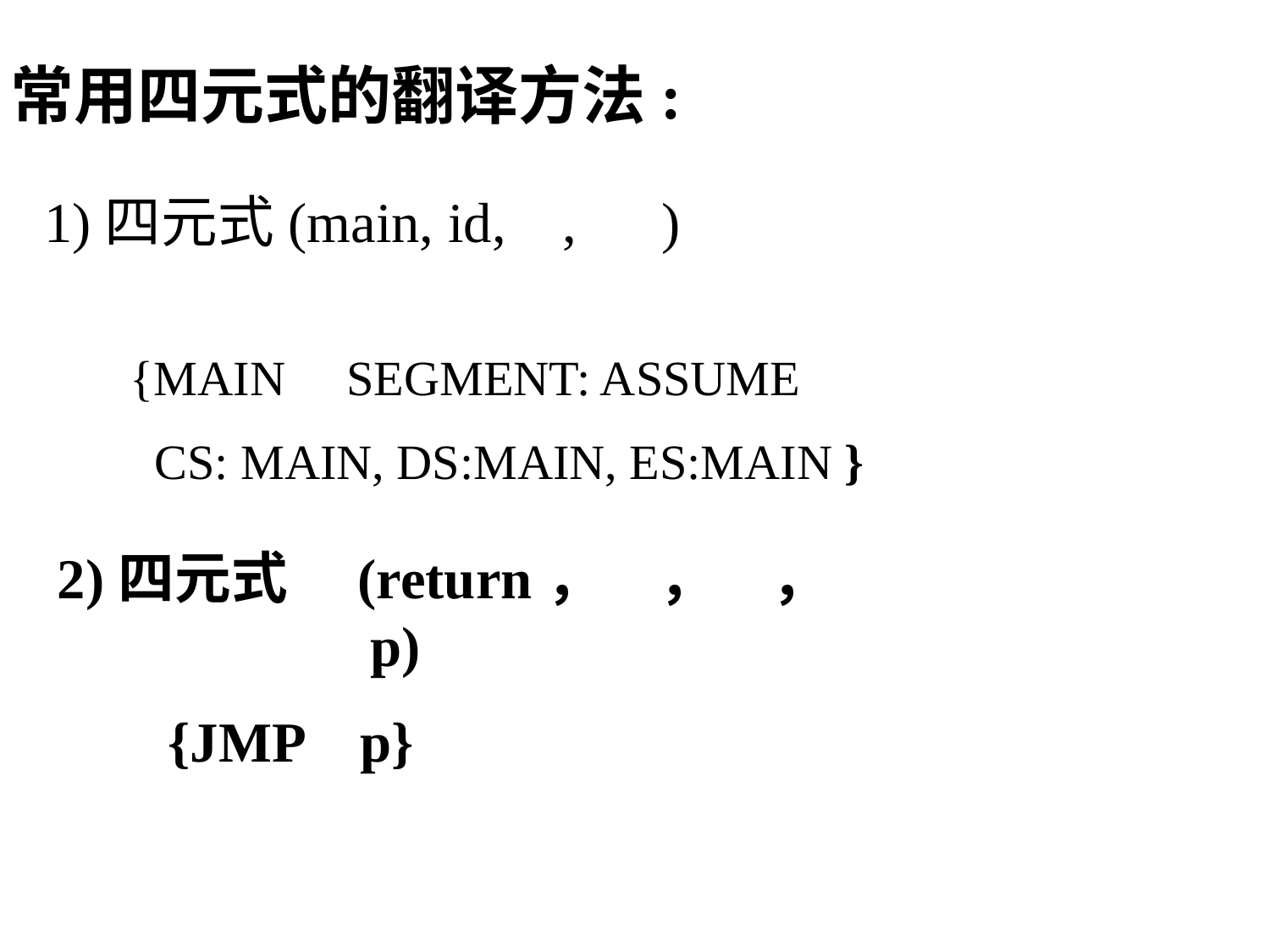

常用四元式的翻译方法:
1)四元式(main, id,    ,      )
       {MAIN     SEGMENT: ASSUME
　　CS: MAIN, DS:MAIN, ES:MAIN }
2)四元式　(return，　，　，p)
{JMP    p}